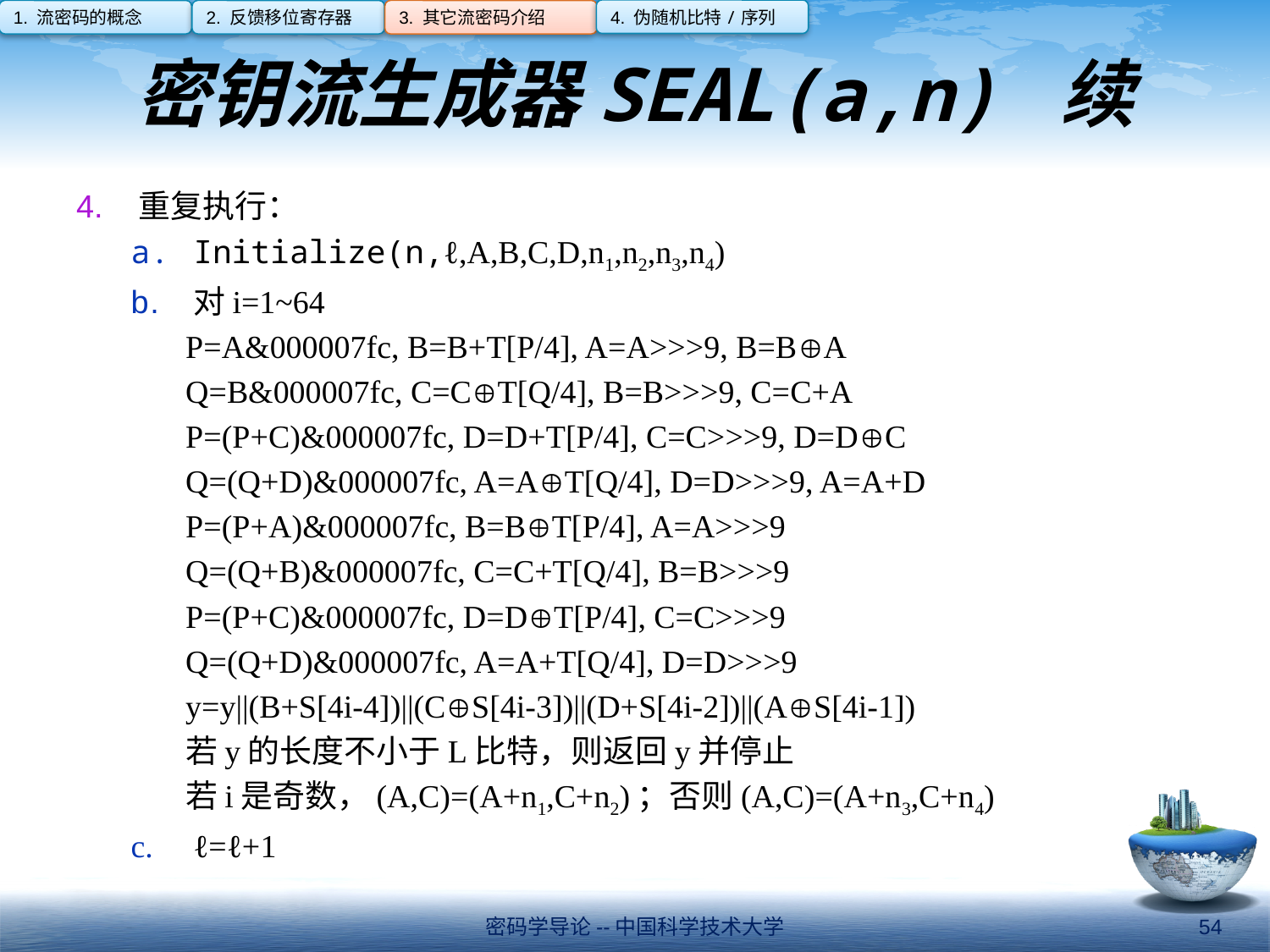

4. 伪随机比特/序列
1. 流密码的概念
2. 反馈移位寄存器
3. 其它流密码介绍
# 密钥流生成器SEAL(a,n) 续
重复执行：
Initialize(n,ℓ,A,B,C,D,n1,n2,n3,n4)
对i=1~64
P=A&000007fc, B=B+T[P/4], A=A>>>9, B=B⊕A
Q=B&000007fc, C=C⊕T[Q/4], B=B>>>9, C=C+A
P=(P+C)&000007fc, D=D+T[P/4], C=C>>>9, D=D⊕C
Q=(Q+D)&000007fc, A=A⊕T[Q/4], D=D>>>9, A=A+D
P=(P+A)&000007fc, B=B⊕T[P/4], A=A>>>9
Q=(Q+B)&000007fc, C=C+T[Q/4], B=B>>>9
P=(P+C)&000007fc, D=D⊕T[P/4], C=C>>>9
Q=(Q+D)&000007fc, A=A+T[Q/4], D=D>>>9
y=y||(B+S[4i-4])||(C⊕S[4i-3])||(D+S[4i-2])||(A⊕S[4i-1])
若y的长度不小于L比特，则返回y并停止
若i是奇数，(A,C)=(A+n1,C+n2)；否则(A,C)=(A+n3,C+n4)
ℓ=ℓ+1
密码学导论--中国科学技术大学
54